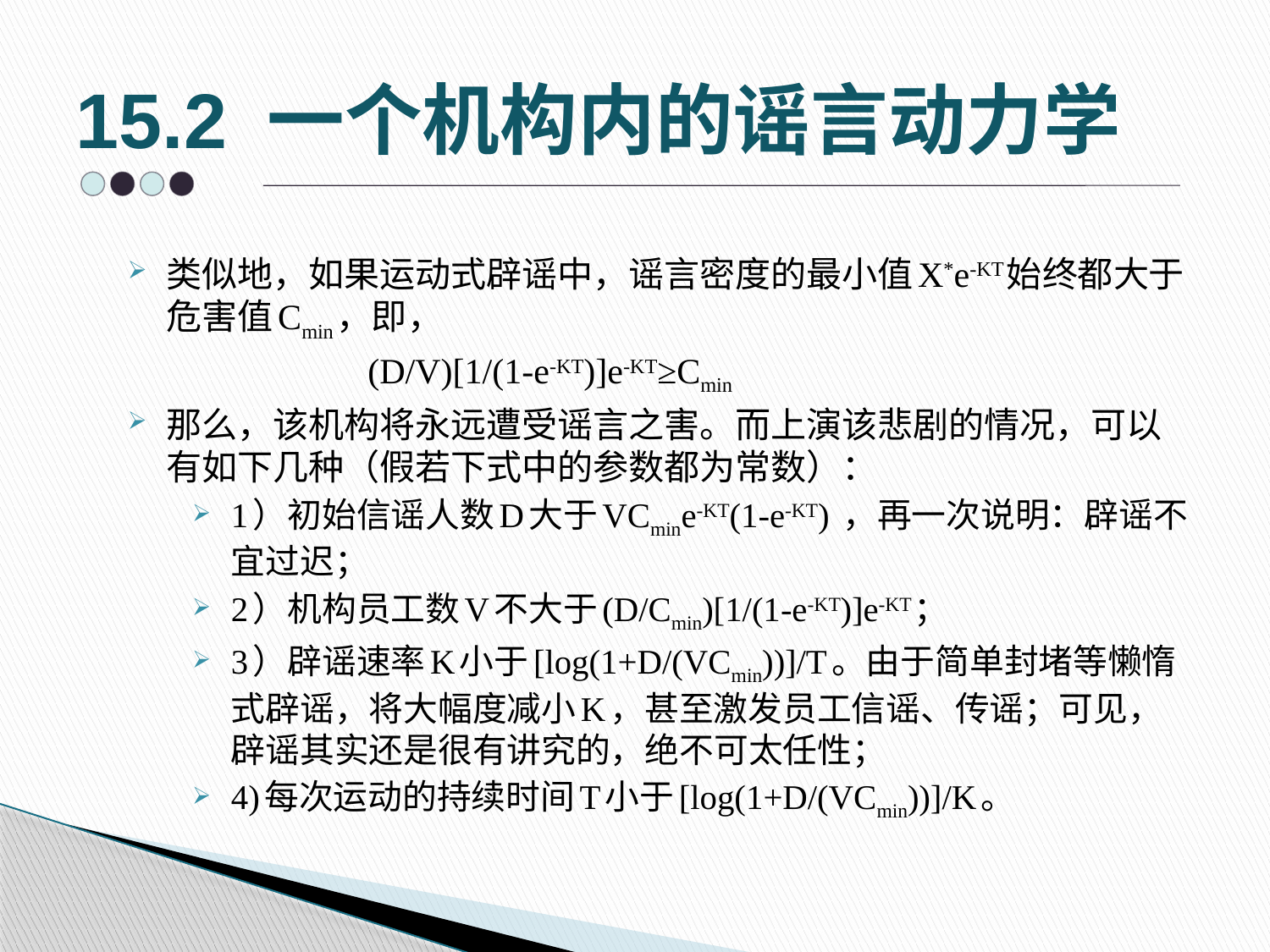

# 15.2 一个机构内的谣言动力学

类似地，如果运动式辟谣中，谣言密度的最小值X*e-KT始终都大于危害值Cmin，即，
                           (D/V)[1/(1-e-KT)]e-KT≥Cmin
那么，该机构将永远遭受谣言之害。而上演该悲剧的情况，可以有如下几种（假若下式中的参数都为常数）：
1）初始信谣人数D大于VCmine-KT(1-e-KT) ，再一次说明：辟谣不宜过迟；
2）机构员工数V不大于(D/Cmin)[1/(1-e-KT)]e-KT；
3）辟谣速率K小于[log(1+D/(VCmin))]/T。由于简单封堵等懒惰式辟谣，将大幅度减小K，甚至激发员工信谣、传谣；可见，辟谣其实还是很有讲究的，绝不可太任性；
4)每次运动的持续时间T小于[log(1+D/(VCmin))]/K。